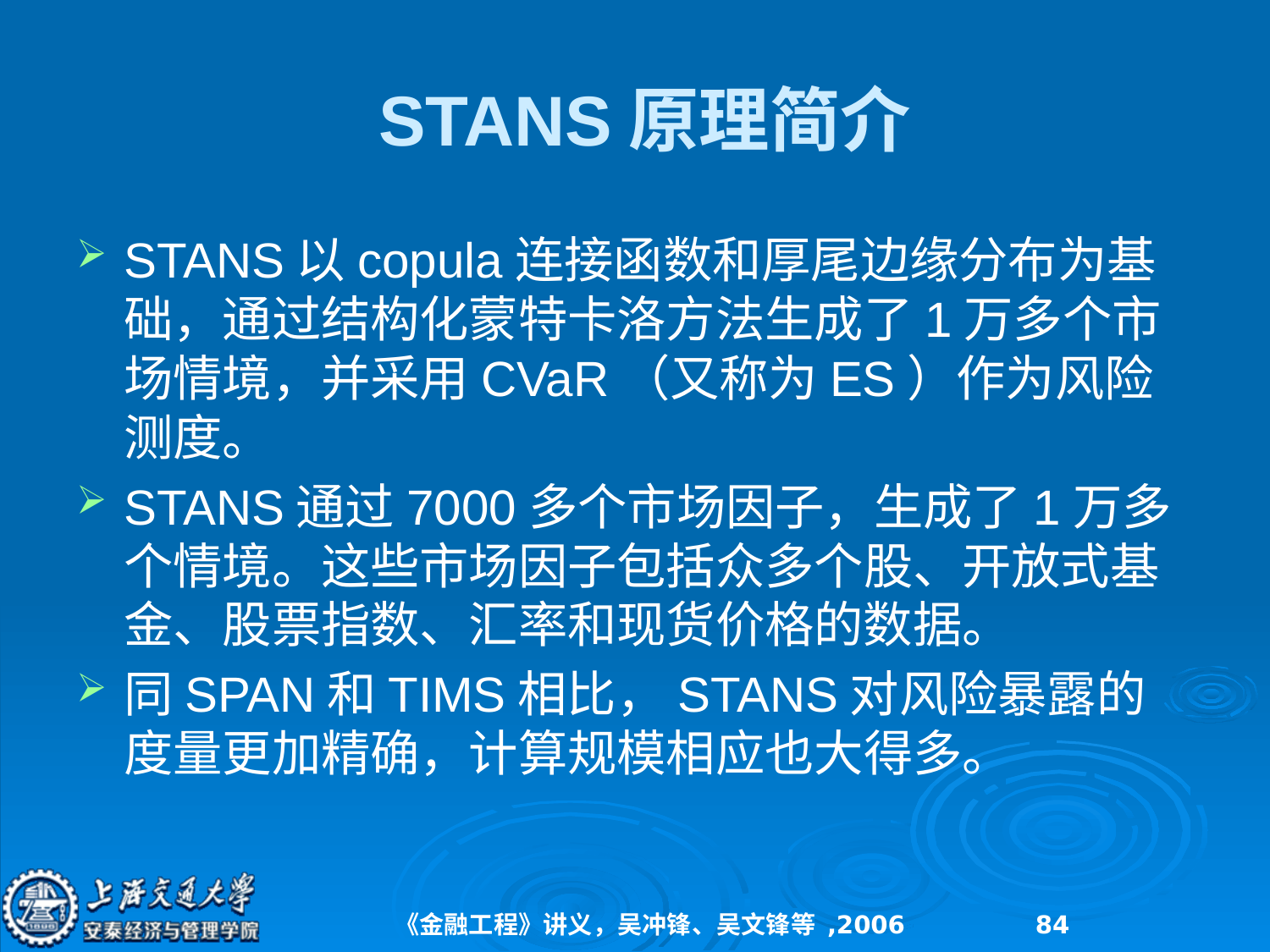

# STANS原理简介
STANS以copula连接函数和厚尾边缘分布为基础，通过结构化蒙特卡洛方法生成了1万多个市场情境，并采用CVaR（又称为ES）作为风险测度。
STANS通过7000多个市场因子，生成了1万多个情境。这些市场因子包括众多个股、开放式基金、股票指数、汇率和现货价格的数据。
同SPAN和TIMS相比，STANS对风险暴露的度量更加精确，计算规模相应也大得多。